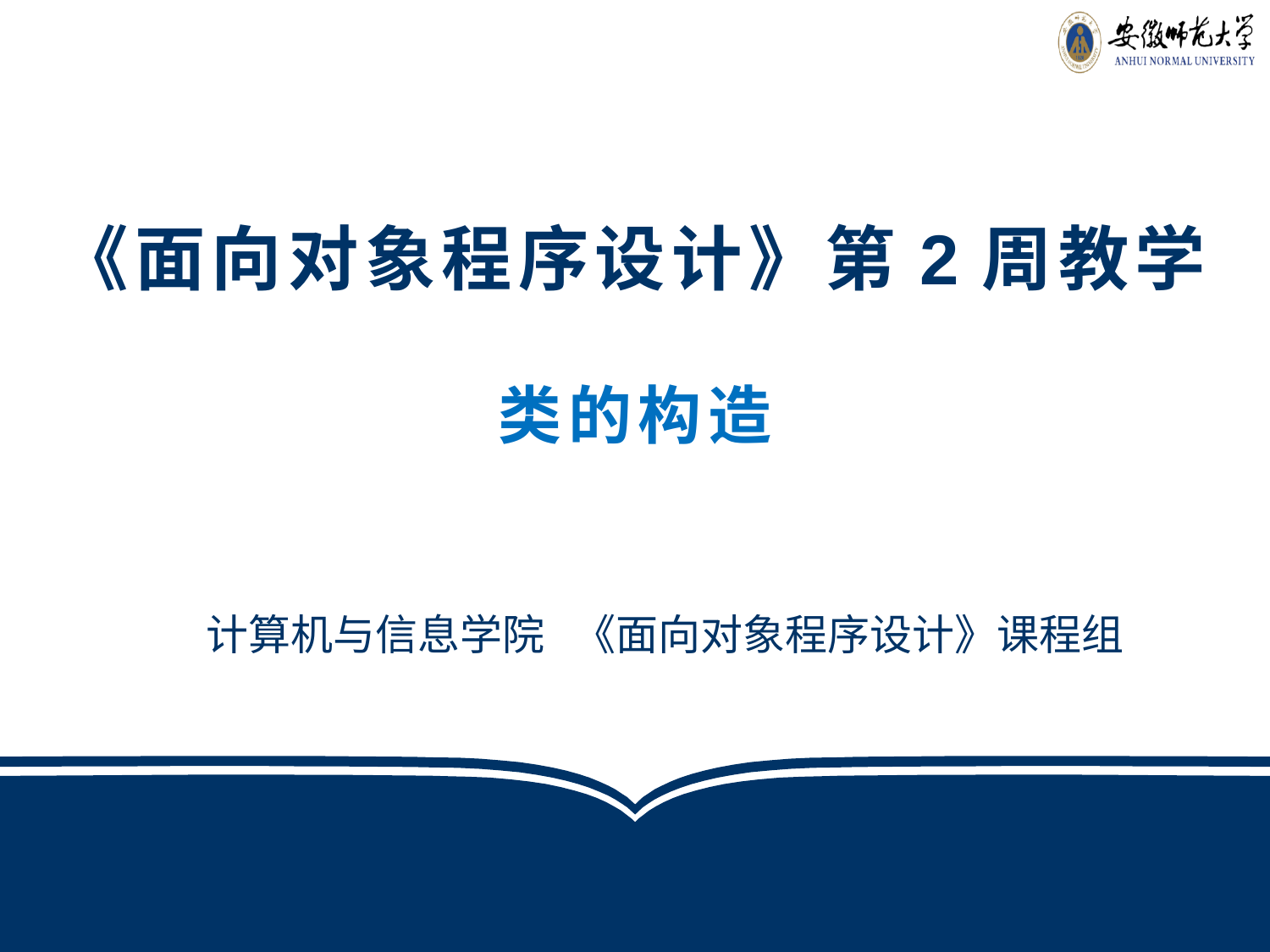

《面向对象程序设计》第2周教学
类的构造
计算机与信息学院   《面向对象程序设计》课程组